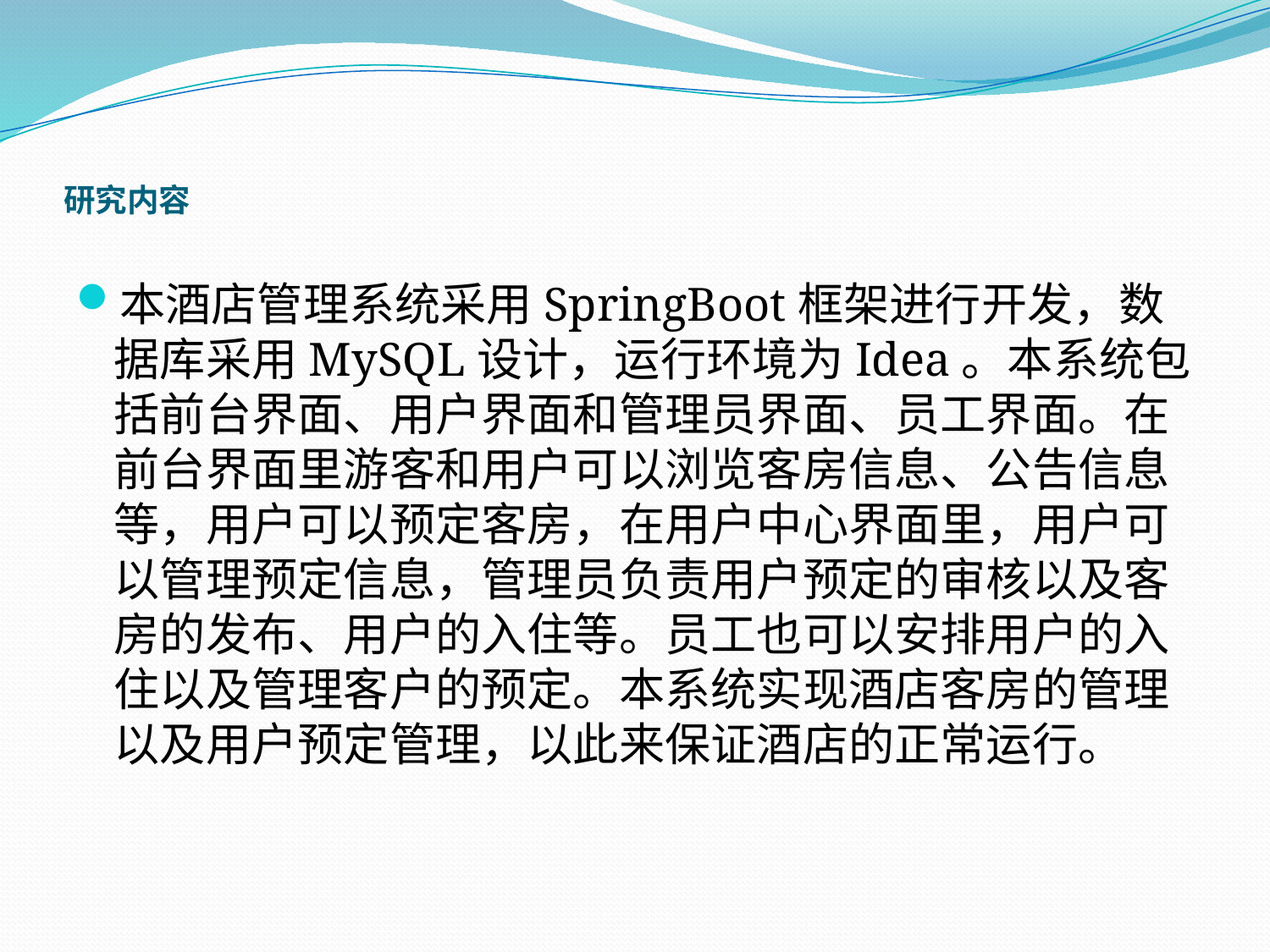

# 研究内容
本酒店管理系统采用SpringBoot框架进行开发，数据库采用MySQL设计，运行环境为Idea。本系统包括前台界面、用户界面和管理员界面、员工界面。在前台界面里游客和用户可以浏览客房信息、公告信息等，用户可以预定客房，在用户中心界面里，用户可以管理预定信息，管理员负责用户预定的审核以及客房的发布、用户的入住等。员工也可以安排用户的入住以及管理客户的预定。本系统实现酒店客房的管理以及用户预定管理，以此来保证酒店的正常运行。